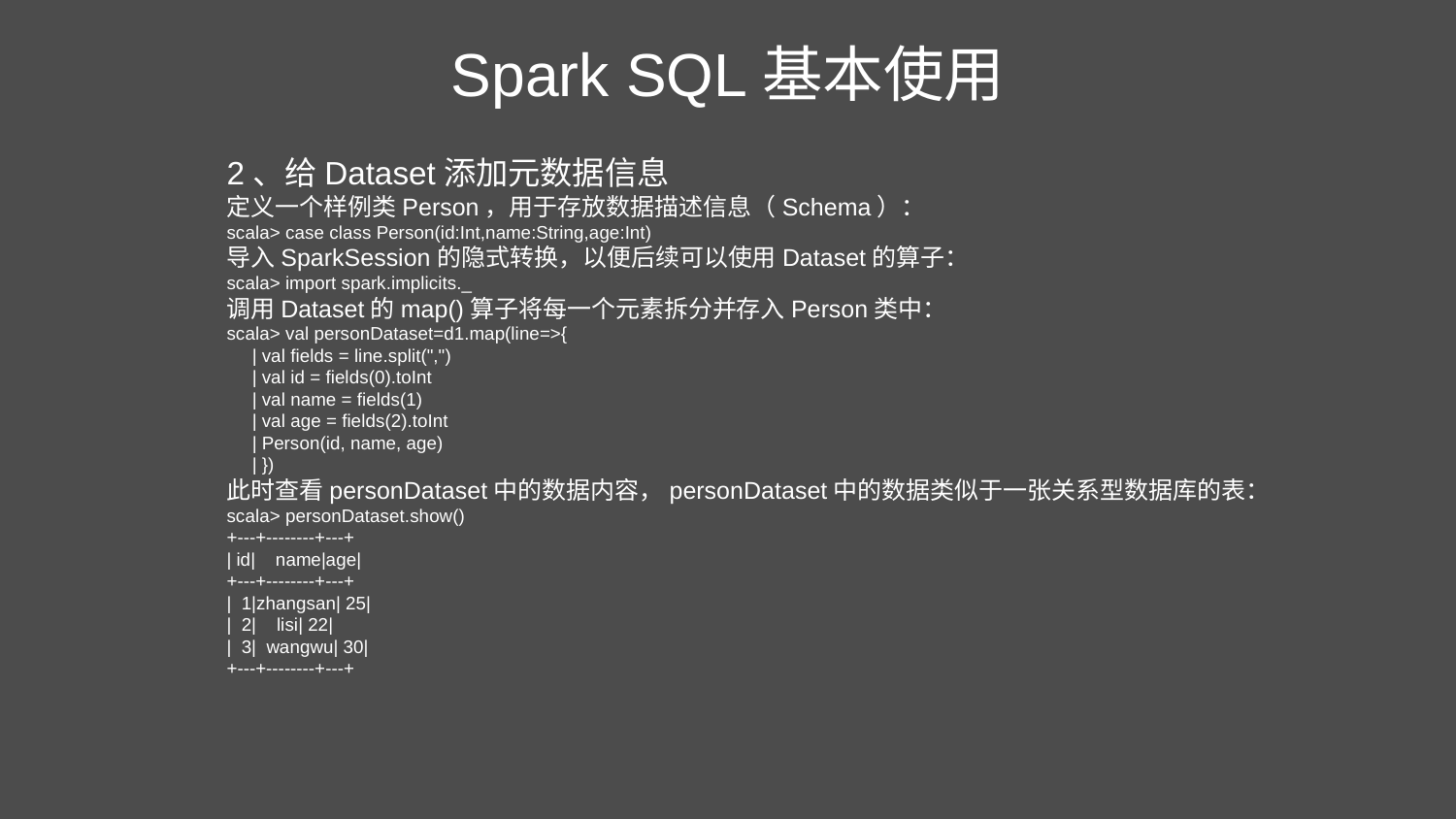

Spark SQL基本使用

2、给Dataset添加元数据信息
定义一个样例类Person，用于存放数据描述信息（Schema）：
scala> case class Person(id:Int,name:String,age:Int)
导入SparkSession的隐式转换，以便后续可以使用Dataset的算子：
scala> import spark.implicits._
调用Dataset的map()算子将每一个元素拆分并存入Person类中：
scala> val personDataset=d1.map(line=>{
     | val fields = line.split(",")
     | val id = fields(0).toInt
     | val name = fields(1)
     | val age = fields(2).toInt
     | Person(id, name, age)
     | })
此时查看personDataset中的数据内容，personDataset中的数据类似于一张关系型数据库的表：
scala> personDataset.show()
+---+--------+---+
| id|    name|age|
+---+--------+---+
|  1|zhangsan| 25|
|  2|    lisi| 22|
|  3|  wangwu| 30|
+---+--------+---+